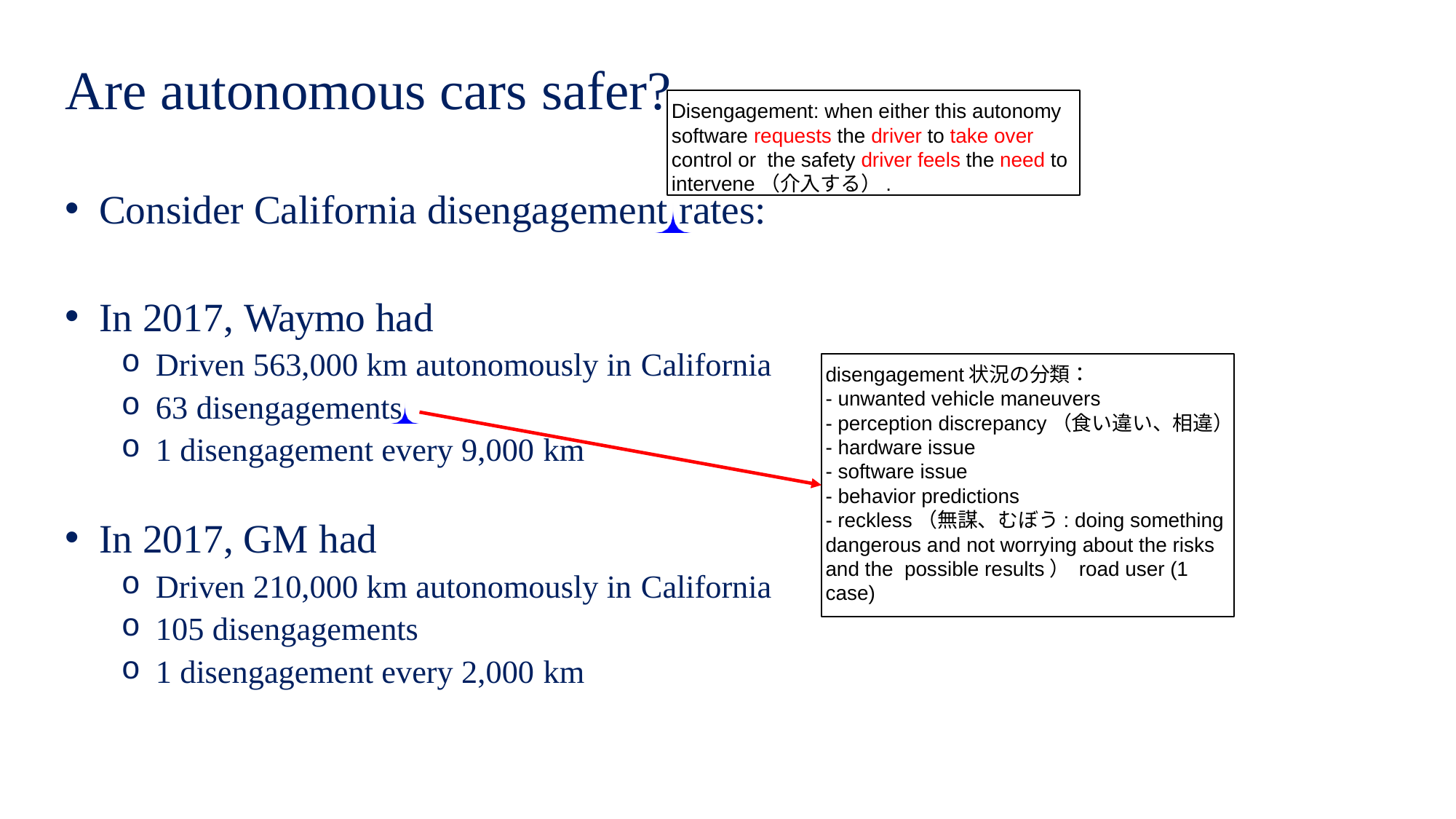

# Are autonomous cars safer?
Disengagement: when either this autonomy software requests the driver to take over control or  the safety driver feels the need to  intervene（介入する）.
Consider California disengagement rates:

In 2017, Waymo had
Driven 563,000 km autonomously in California
63 disengagements
1 disengagement every 9,000 km

In 2017, GM had
Driven 210,000 km autonomously in California
105 disengagements
1 disengagement every 2,000 km

disengagement状況の分類：
- unwanted vehicle maneuvers
- perception discrepancy（食い違い、相違）
- hardware issue
- software issue
- behavior predictions
- reckless（無謀、むぼう: doing something dangerous and not worrying about the risks and the  possible results） road user (1 case)